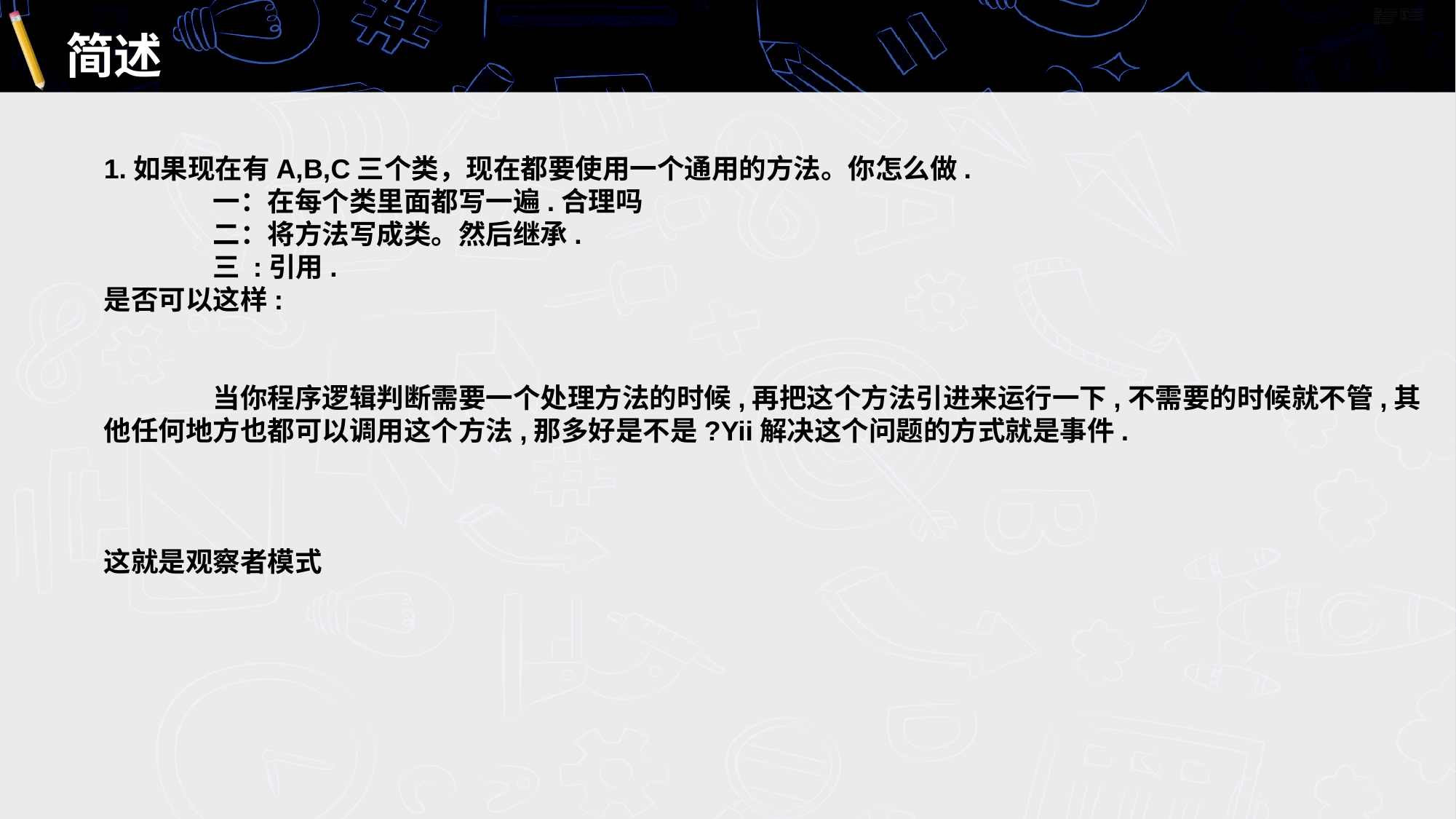

# 简述
1.如果现在有A,B,C三个类，现在都要使用一个通用的方法。你怎么做.
	一：在每个类里面都写一遍.合理吗
	二：将方法写成类。然后继承.
	三 :引用.
是否可以这样:

	当你程序逻辑判断需要一个处理方法的时候,再把这个方法引进来运行一下,不需要的时候就不管,其他任何地方也都可以调用这个方法,那多好是不是?Yii解决这个问题的方式就是事件.

这就是观察者模式